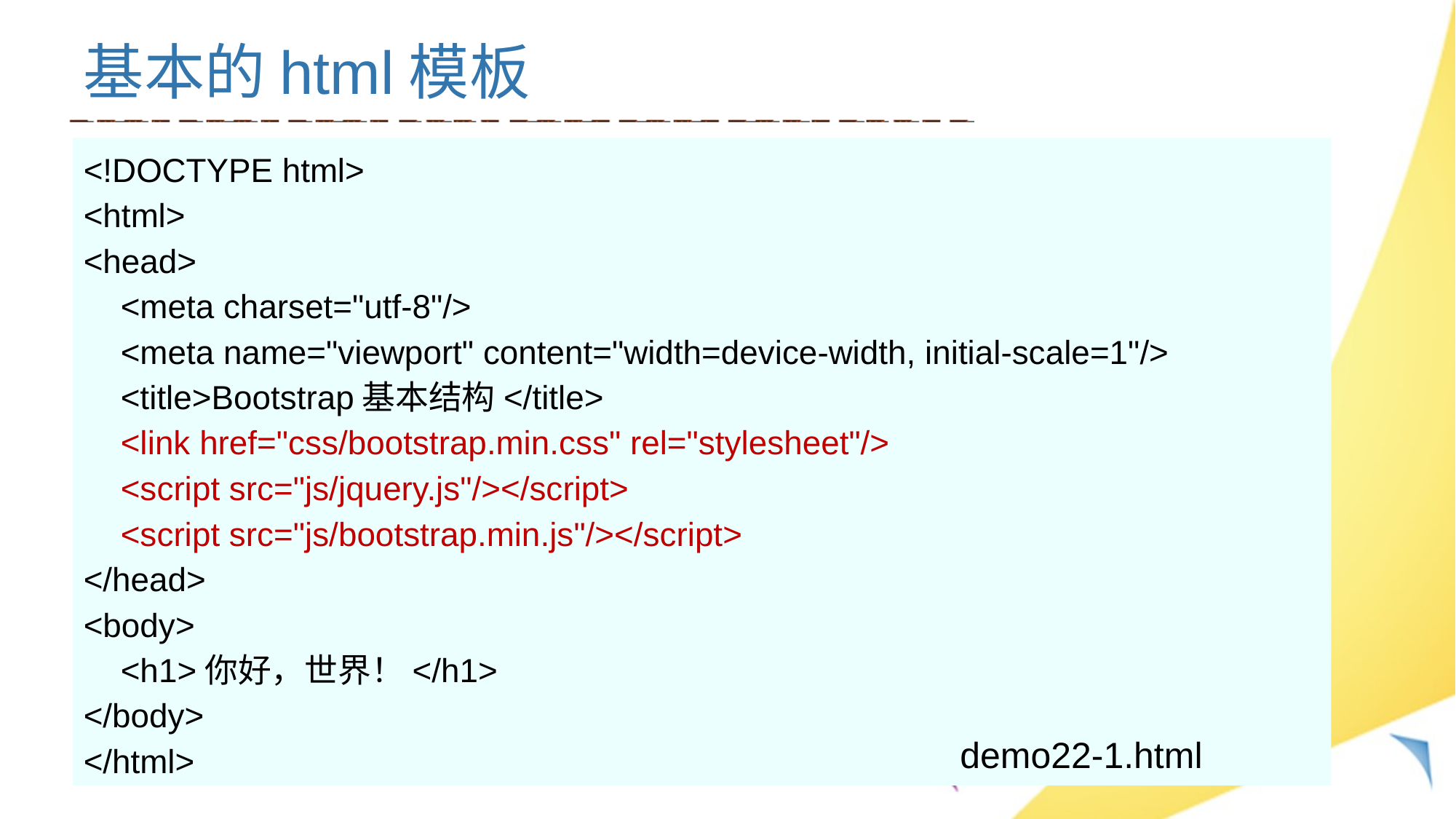

# 基本的html模板
<!DOCTYPE html>
<html>
<head>
    <meta charset="utf-8"/>
    <meta name="viewport" content="width=device-width, initial-scale=1"/>
    <title>Bootstrap基本结构</title>
    <link href="css/bootstrap.min.css" rel="stylesheet"/>
    <script src="js/jquery.js"/></script>
    <script src="js/bootstrap.min.js"/></script>
</head>
<body>
    <h1>你好，世界！</h1>
</body>
</html>
demo22-1.html